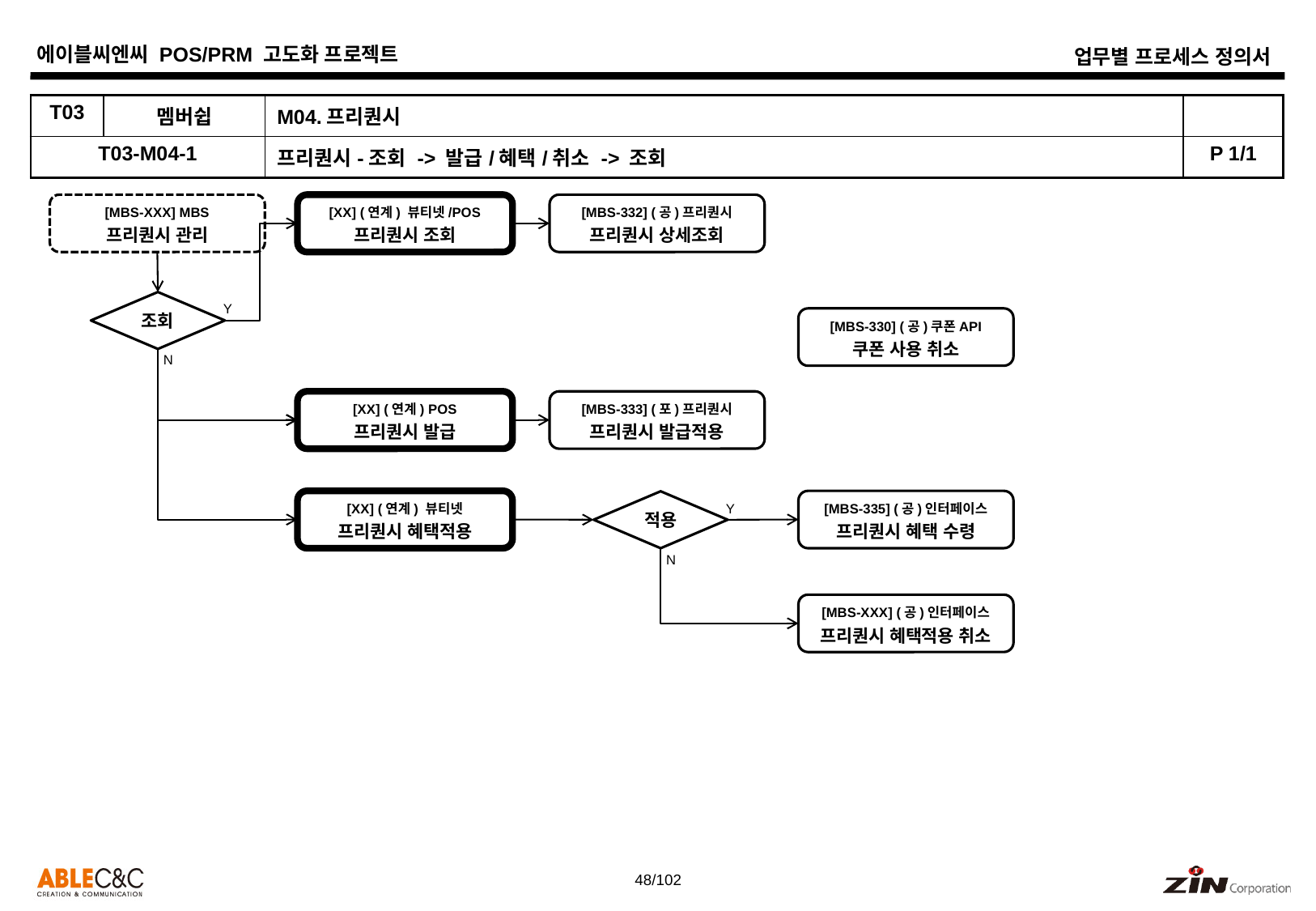

| T03 | 멤버쉽 | M04.프리퀀시 |  |
| --- | --- | --- | --- |
| T03-M04-1 |  | 프리퀀시-조회 -> 발급/혜택/취소 -> 조회 | P 1/1 |
[MBS-XXX] MBS
프리퀀시 관리
[XX] (연계) 뷰티넷/POS
프리퀀시 조회
[MBS-332] (공)프리퀀시
프리퀀시 상세조회
조회
Y
[MBS-330] (공)쿠폰API
쿠폰 사용 취소
N
[XX] (연계) POS
프리퀀시 발급
[MBS-333] (포)프리퀀시
프리퀀시 발급적용
[XX] (연계) 뷰티넷
프리퀀시 혜택적용
[MBS-335] (공)인터페이스
프리퀀시 혜택 수령
적용
Y
N
[MBS-XXX] (공)인터페이스
프리퀀시 혜택적용 취소